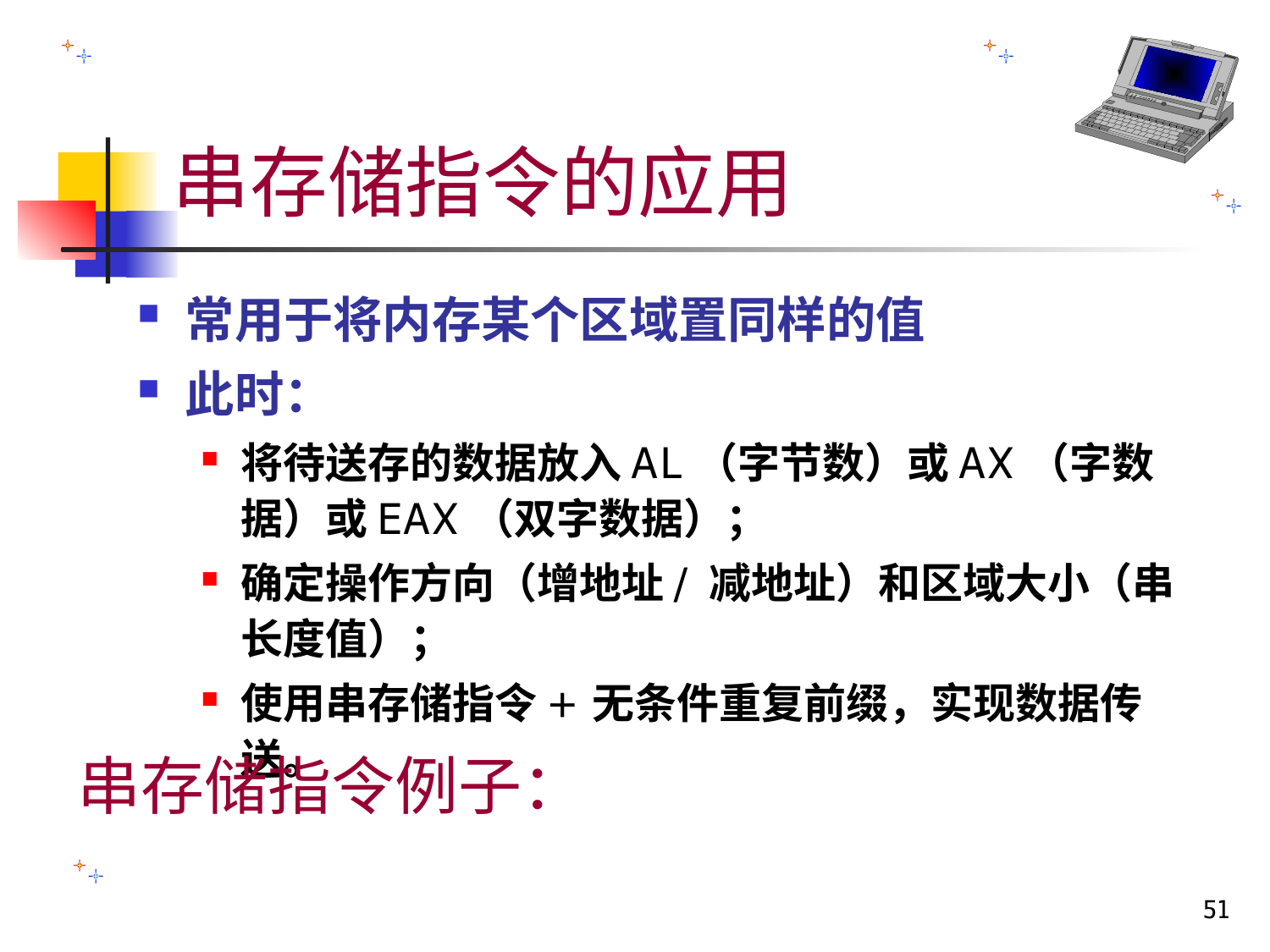

# 串存储指令的应用
常用于将内存某个区域置同样的值
此时：
将待送存的数据放入AL（字节数）或AX（字数据）或EAX（双字数据）；
确定操作方向（增地址/减地址）和区域大小（串长度值）；
使用串存储指令+无条件重复前缀，实现数据传送。
串存储指令例子：
51